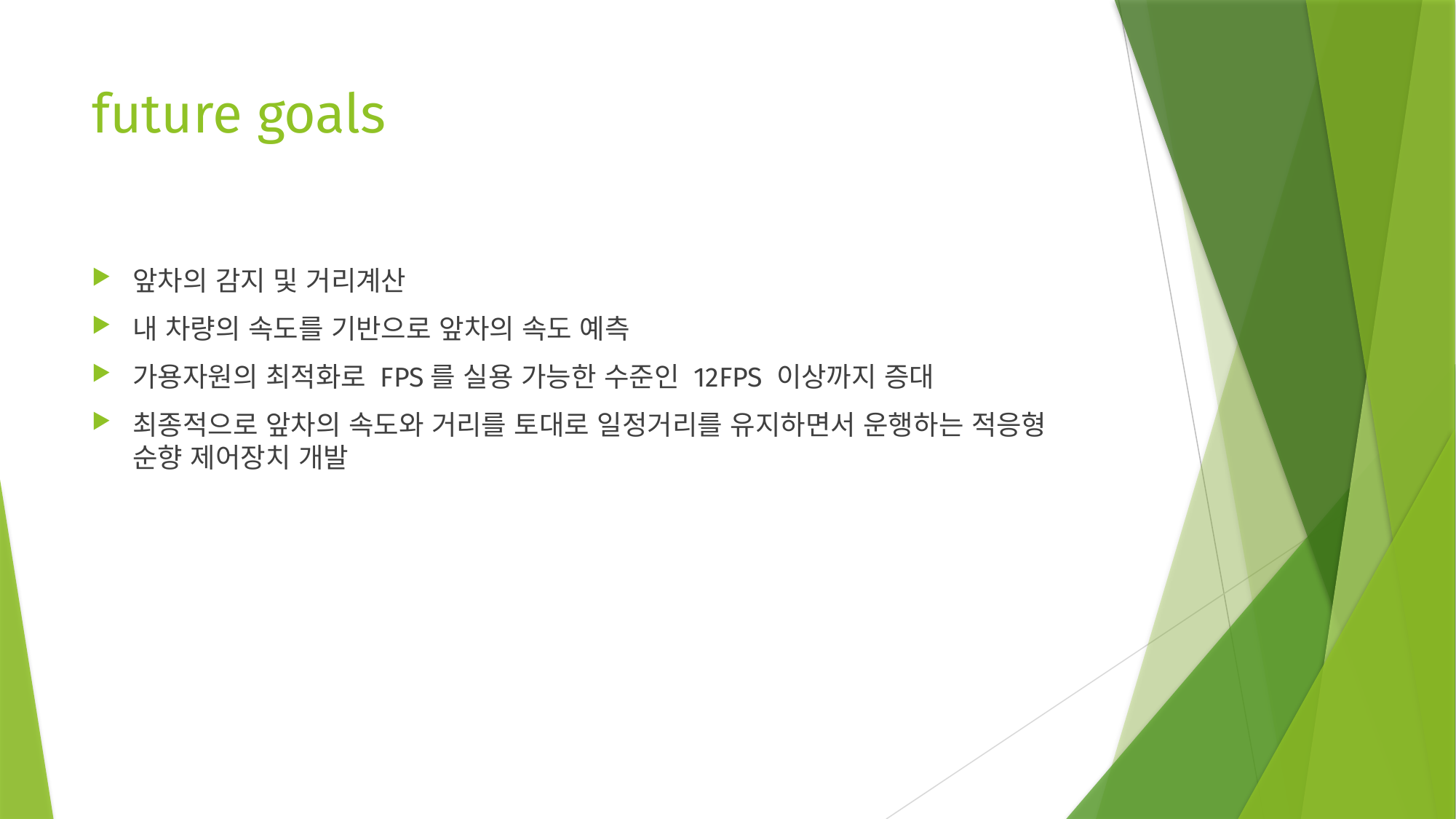

# future goals
앞차의 감지 및 거리계산
내 차량의 속도를 기반으로 앞차의 속도 예측
가용자원의 최적화로 FPS를 실용 가능한 수준인 12FPS 이상까지 증대
최종적으로 앞차의 속도와 거리를 토대로 일정거리를 유지하면서 운행하는 적응형 순향 제어장치 개발